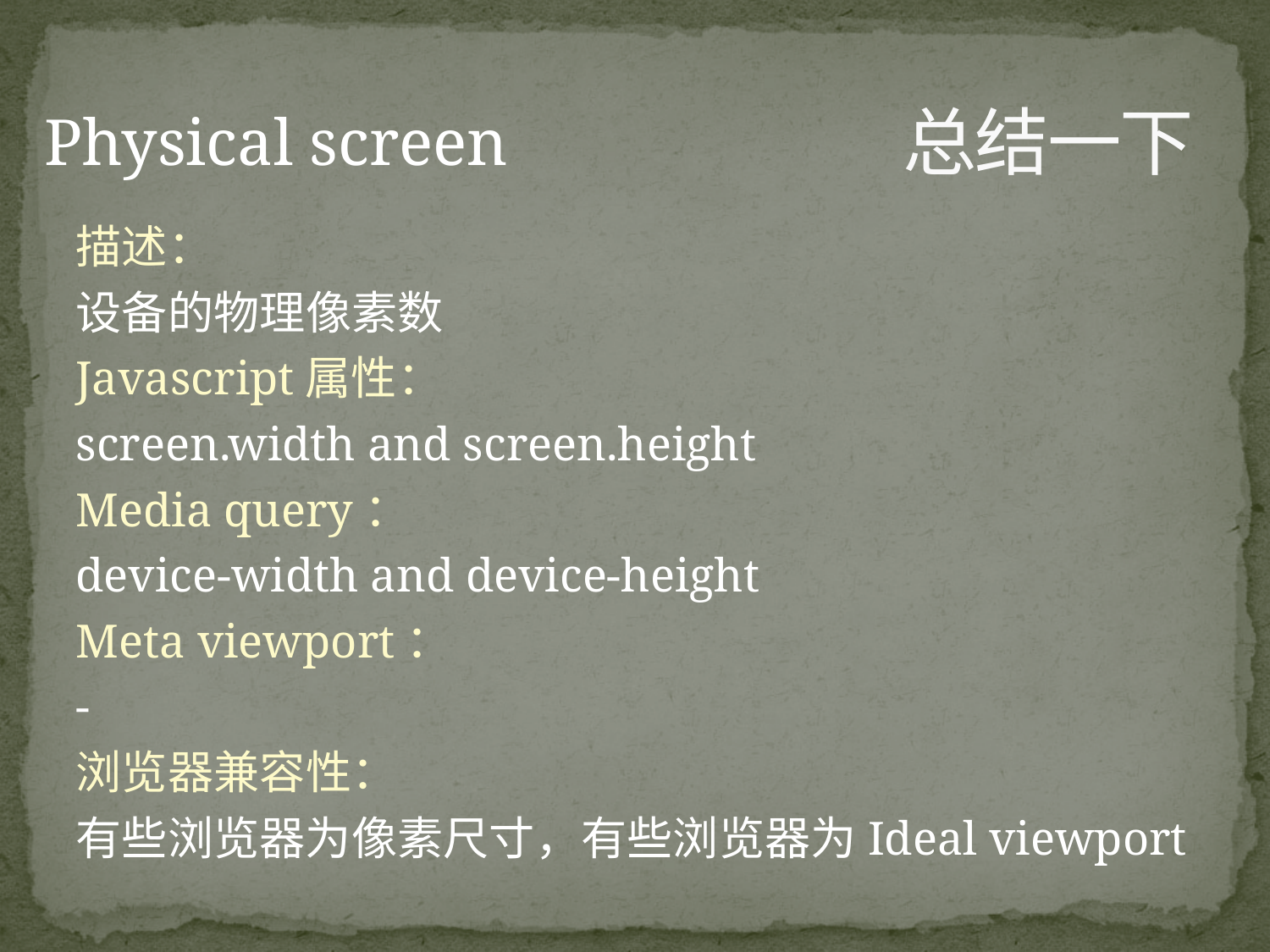

# 总结一下
Physical screen
描述：
设备的物理像素数
Javascript属性：
screen.width and screen.height
Media query：
device-width and device-height
Meta viewport：
-
浏览器兼容性：
有些浏览器为像素尺寸，有些浏览器为Ideal viewport